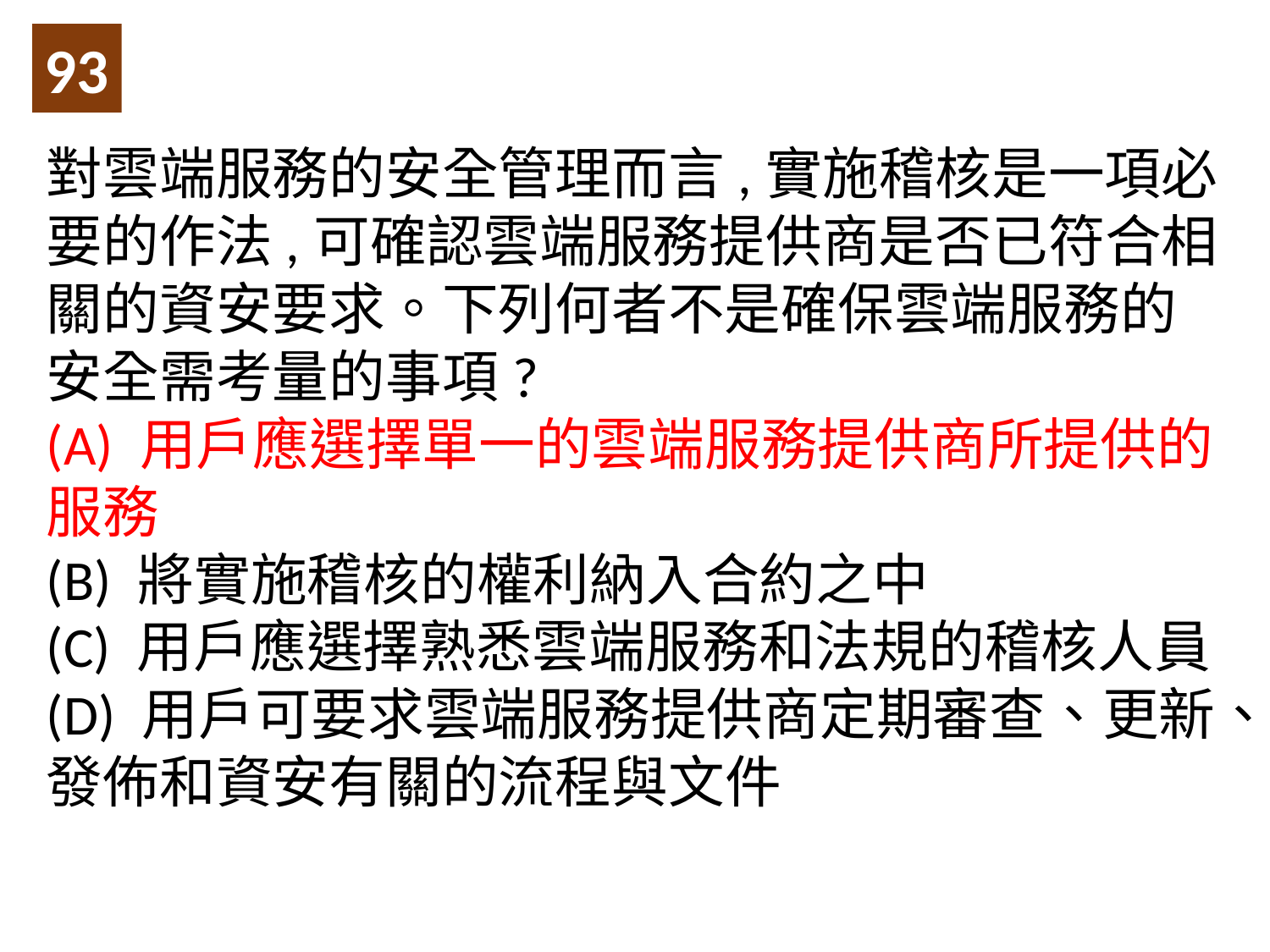

93
對雲端服務的安全管理而言,實施稽核是一項必要的作法,可確認雲端服務提供商是否已符合相關的資安要求。下列何者不是確保雲端服務的安全需考量的事項?
(A) 用戶應選擇單一的雲端服務提供商所提供的服務
(B) 將實施稽核的權利納入合約之中
(C) 用戶應選擇熟悉雲端服務和法規的稽核人員
(D) 用戶可要求雲端服務提供商定期審查、更新、發佈和資安有關的流程與文件